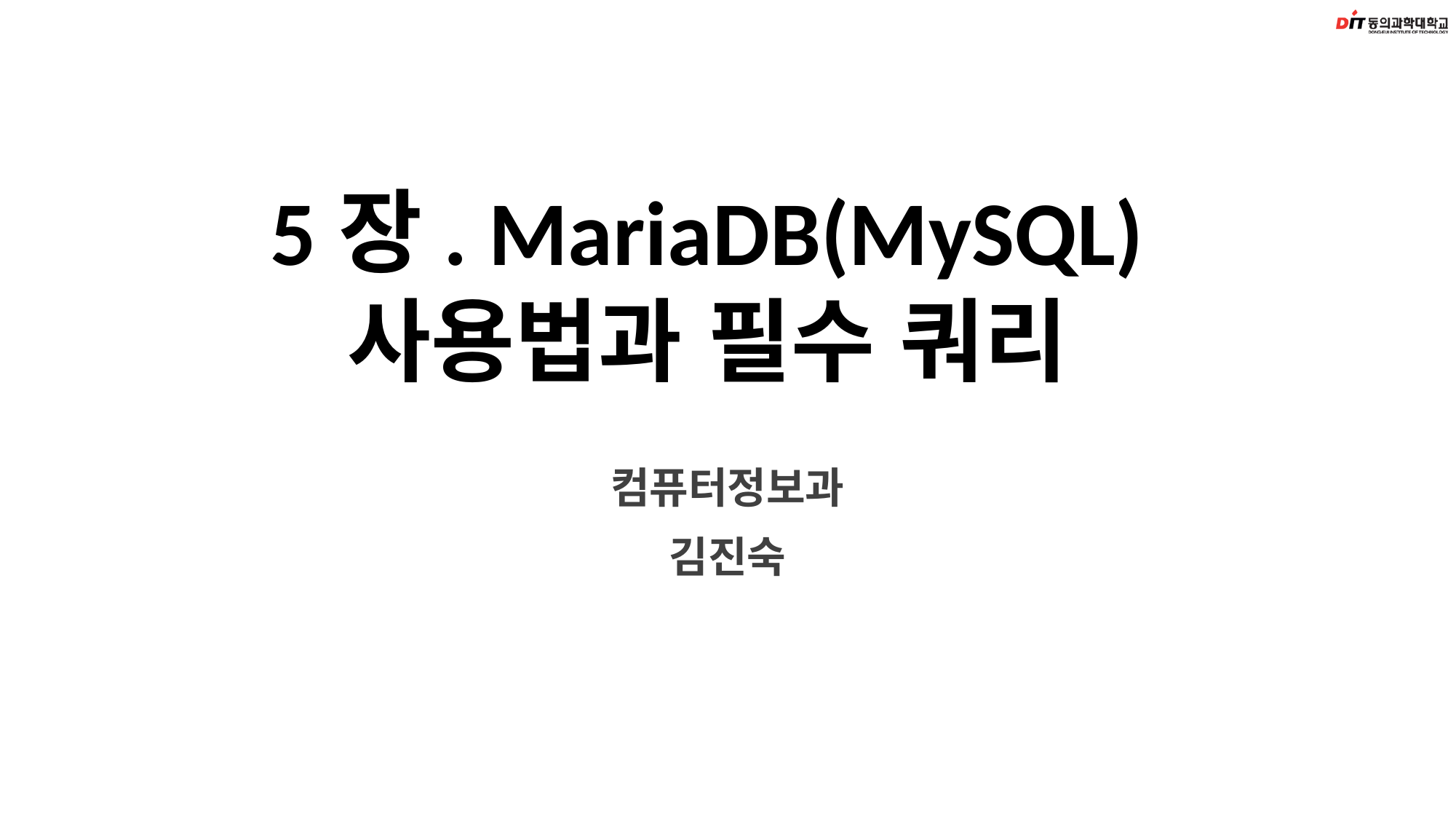

# 5장. MariaDB(MySQL) 사용법과 필수 쿼리
컴퓨터정보과
김진숙